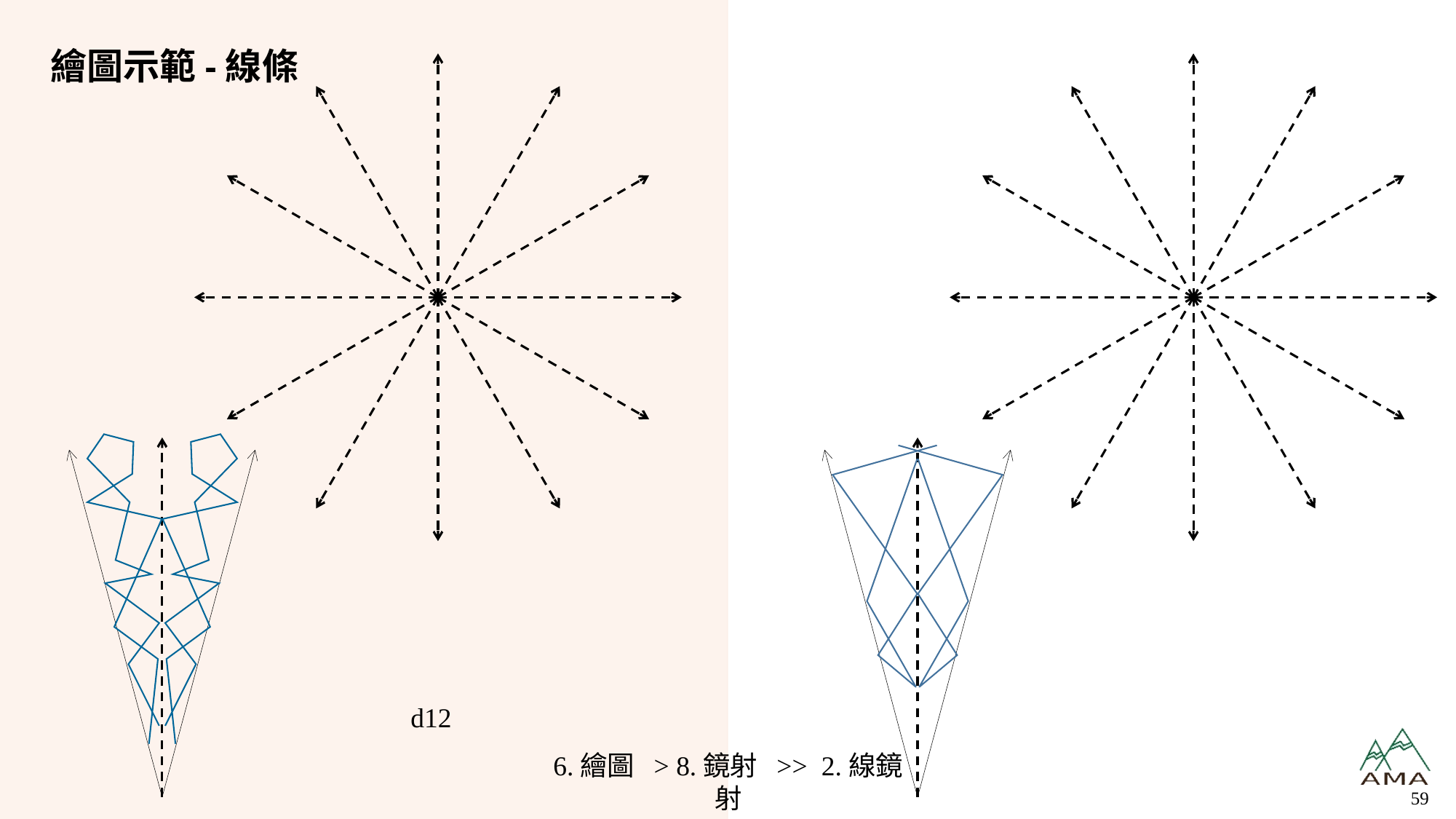

# 繪圖示範-線條

d12
6.繪圖  > 8.鏡射  >>  2.線鏡射
59